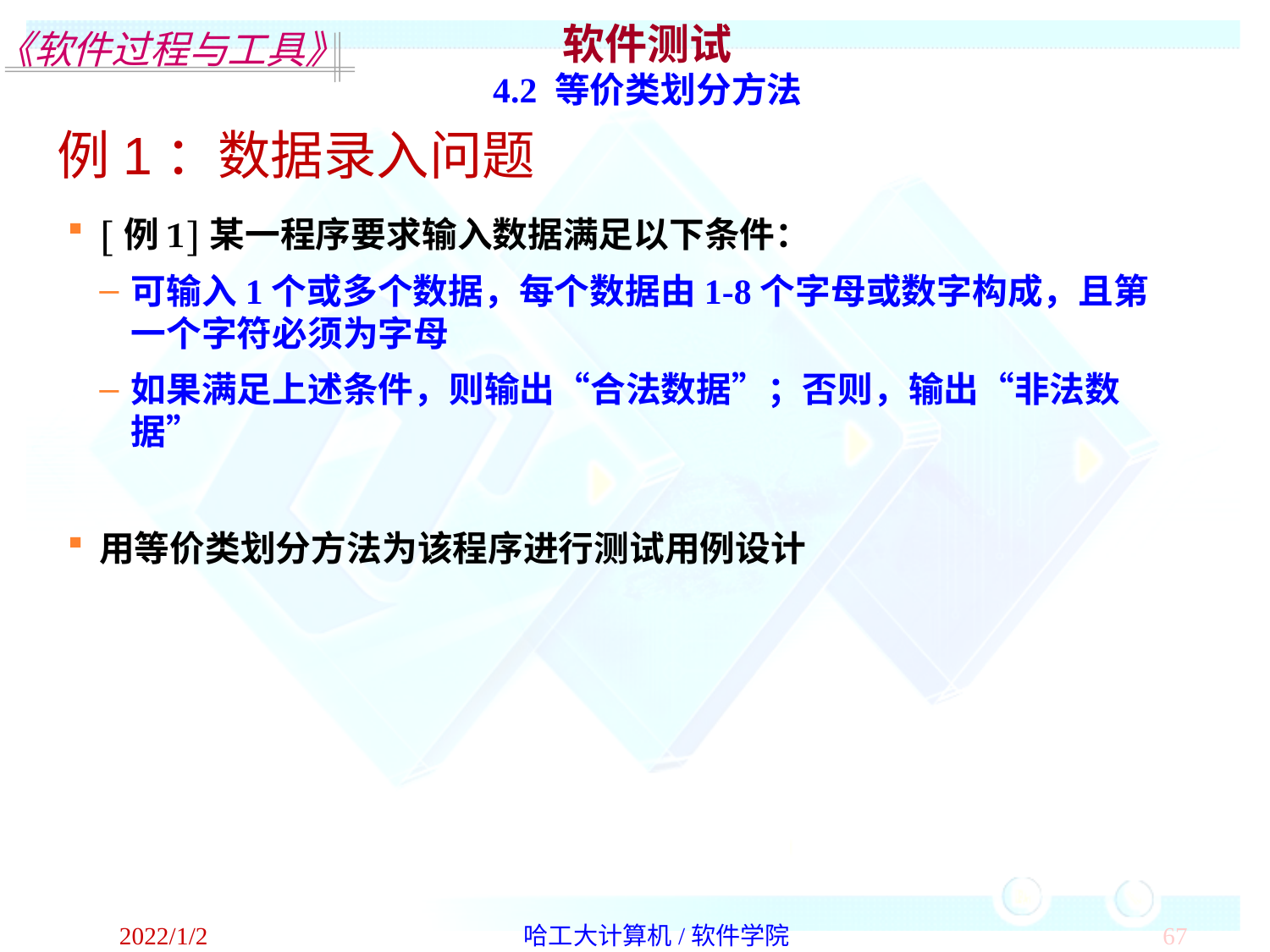

软件测试
4.2 等价类划分方法

例1：数据录入问题
[例1]某一程序要求输入数据满足以下条件：
可输入1个或多个数据，每个数据由1-8个字母或数字构成，且第一个字符必须为字母
如果满足上述条件，则输出“合法数据”；否则，输出“非法数据”

用等价类划分方法为该程序进行测试用例设计